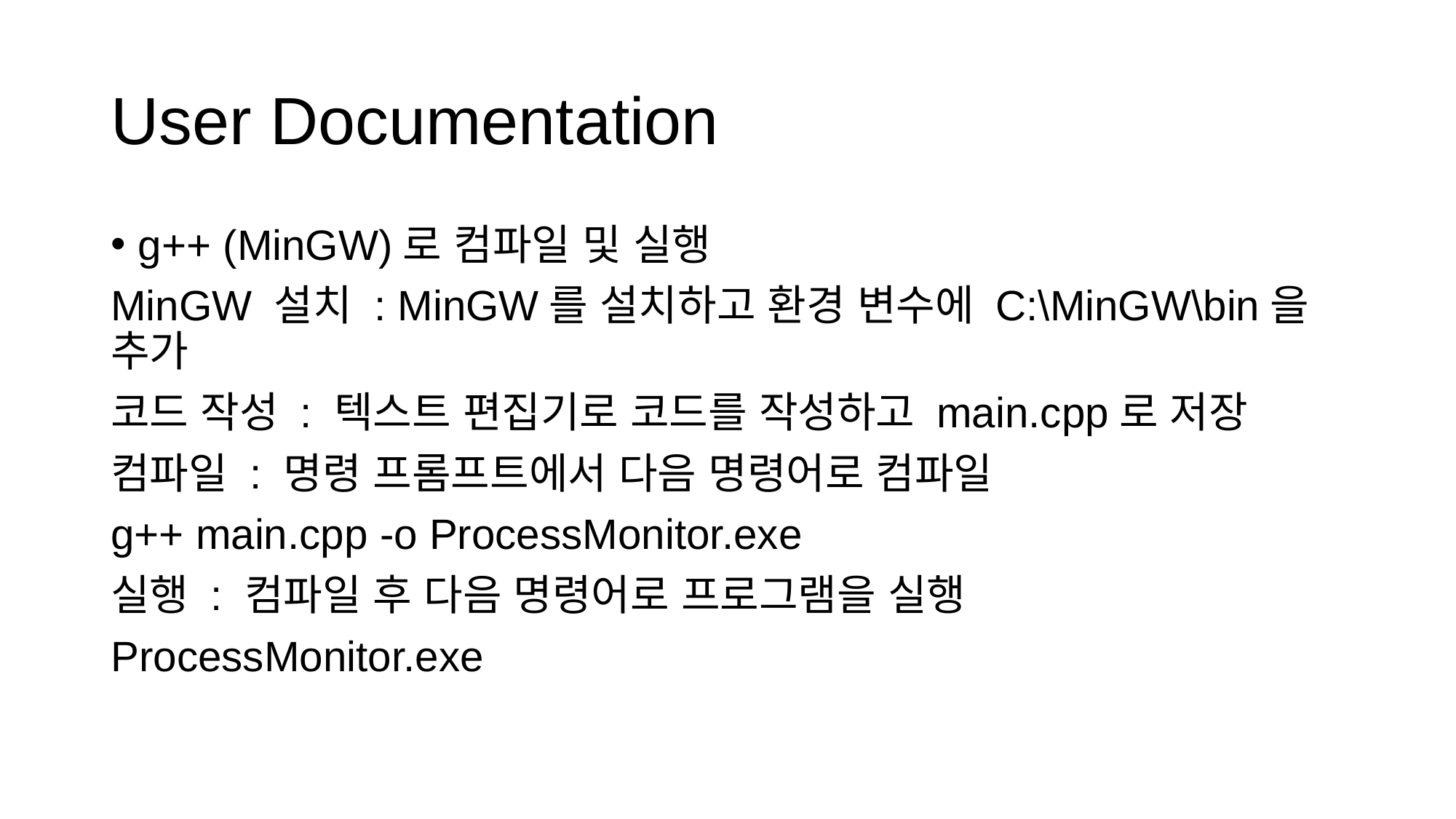

# User Documentation
g++ (MinGW)로 컴파일 및 실행
MinGW 설치 : MinGW를 설치하고 환경 변수에 C:\MinGW\bin을 추가
코드 작성 : 텍스트 편집기로 코드를 작성하고 main.cpp로 저장
컴파일 : 명령 프롬프트에서 다음 명령어로 컴파일
g++ main.cpp -o ProcessMonitor.exe
실행 : 컴파일 후 다음 명령어로 프로그램을 실행
ProcessMonitor.exe